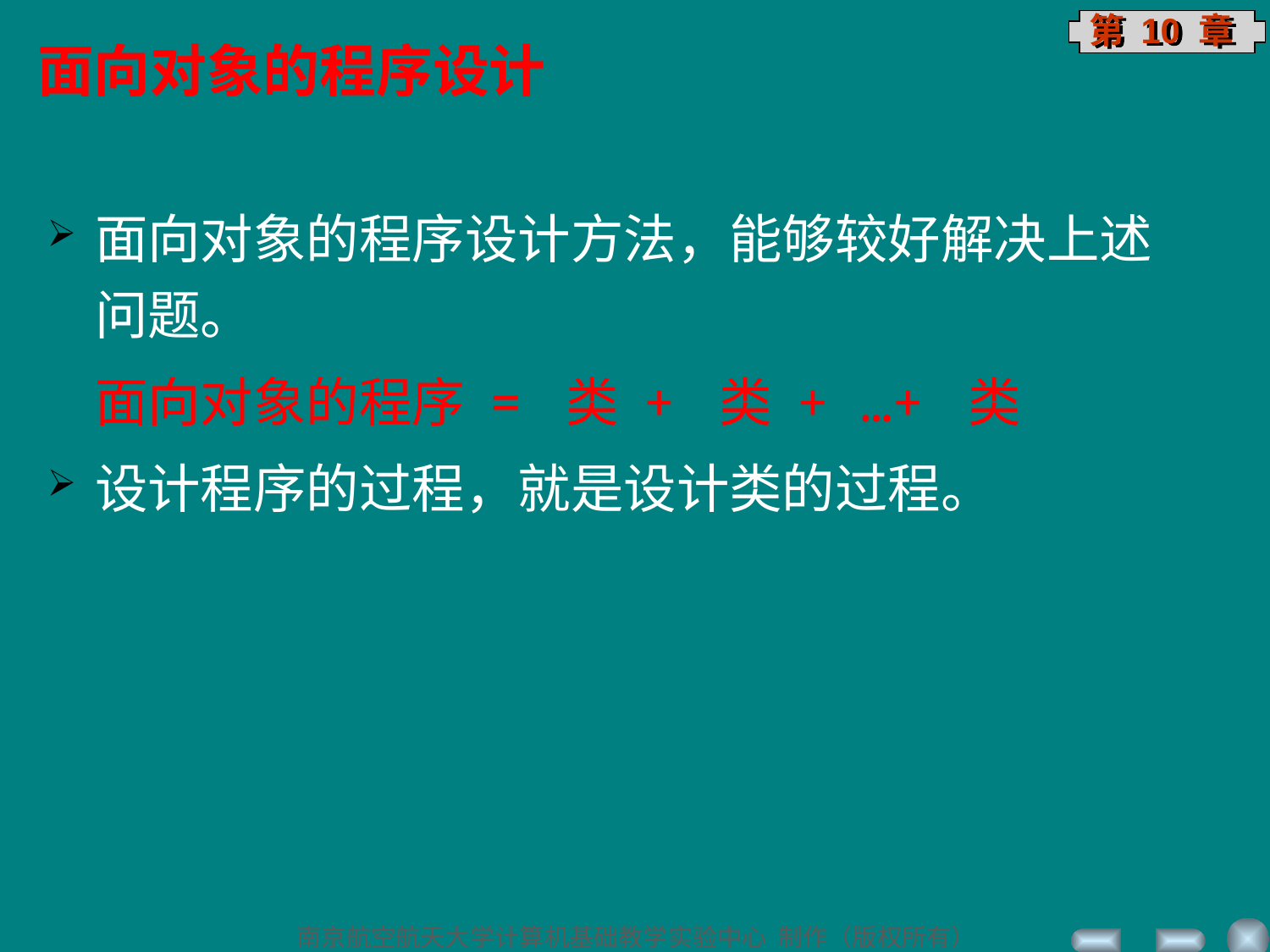

面向对象的程序设计
面向对象的程序设计方法，能够较好解决上述问题。
	面向对象的程序 = 类 + 类 + …+ 类
设计程序的过程，就是设计类的过程。